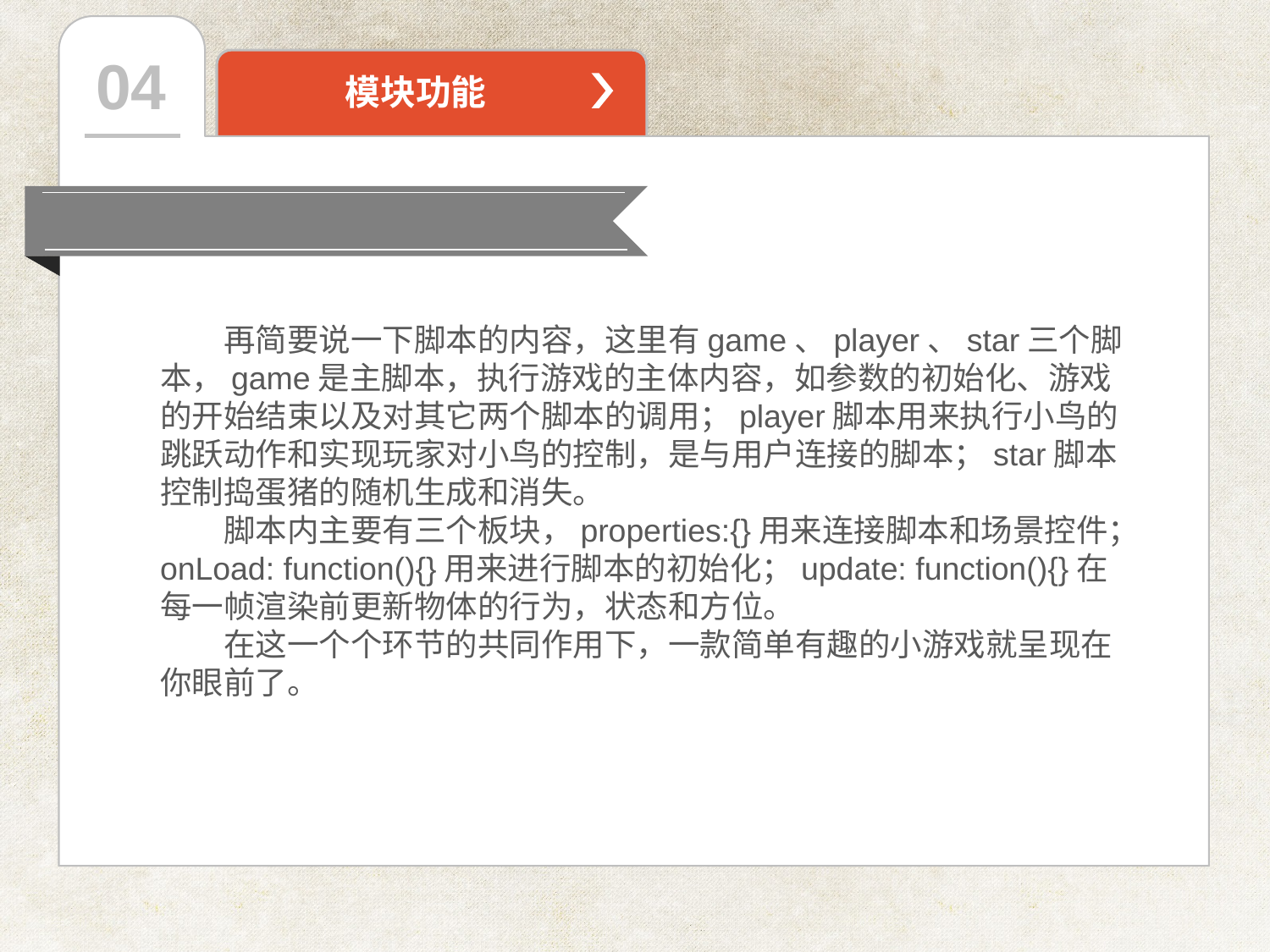

#
04

模块功能

再简要说一下脚本的内容，这里有game、player、star三个脚本，game是主脚本，执行游戏的主体内容，如参数的初始化、游戏的开始结束以及对其它两个脚本的调用；player脚本用来执行小鸟的跳跃动作和实现玩家对小鸟的控制，是与用户连接的脚本；star脚本控制捣蛋猪的随机生成和消失。
脚本内主要有三个板块，properties:{}用来连接脚本和场景控件；onLoad: function(){}用来进行脚本的初始化；update: function(){}在每一帧渲染前更新物体的行为，状态和方位。
在这一个个环节的共同作用下，一款简单有趣的小游戏就呈现在你眼前了。